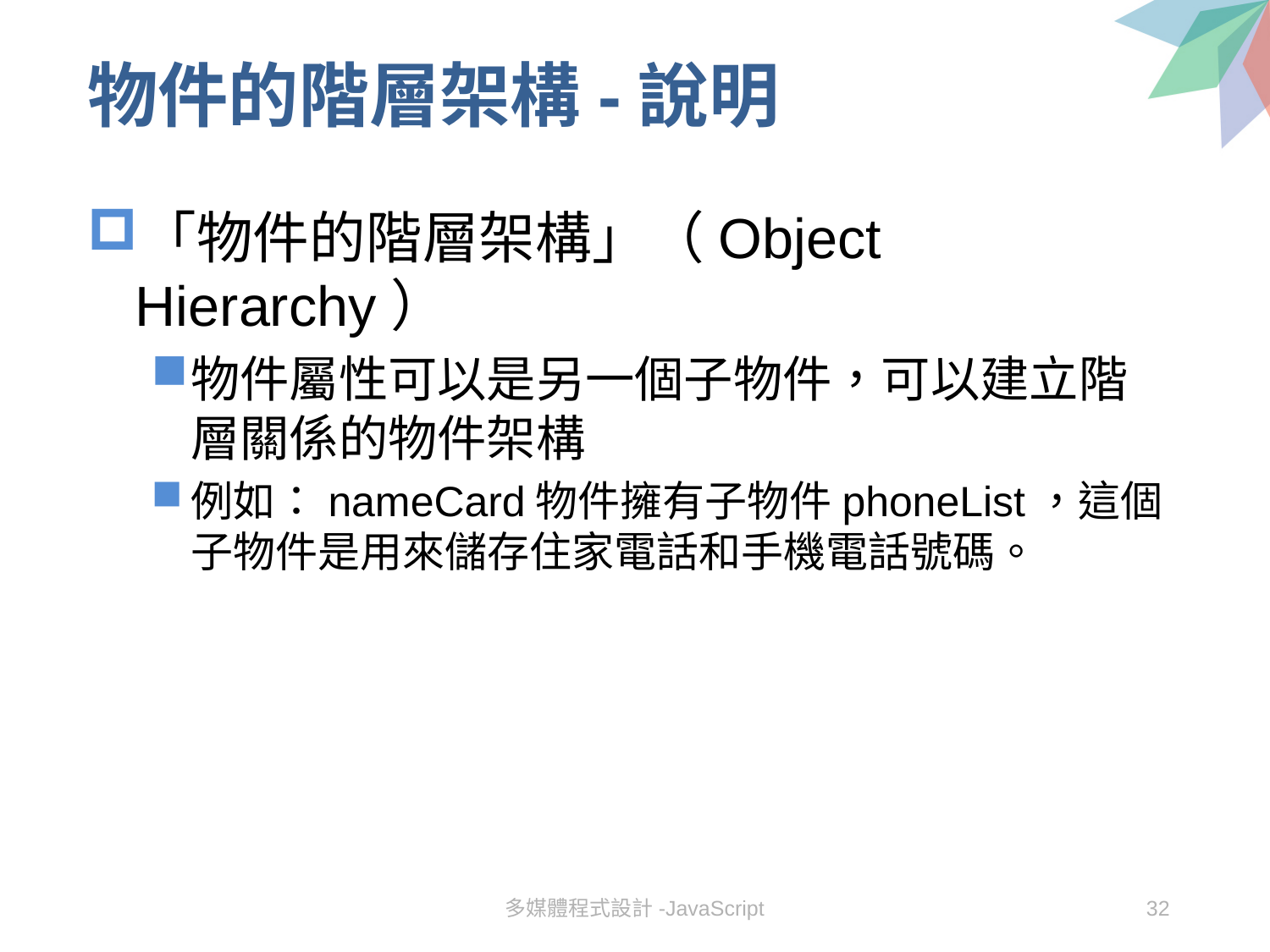

# 物件的階層架構-說明
「物件的階層架構」（Object Hierarchy）
物件屬性可以是另一個子物件，可以建立階層關係的物件架構
例如：nameCard物件擁有子物件phoneList，這個子物件是用來儲存住家電話和手機電話號碼。
多媒體程式設計-JavaScript
32